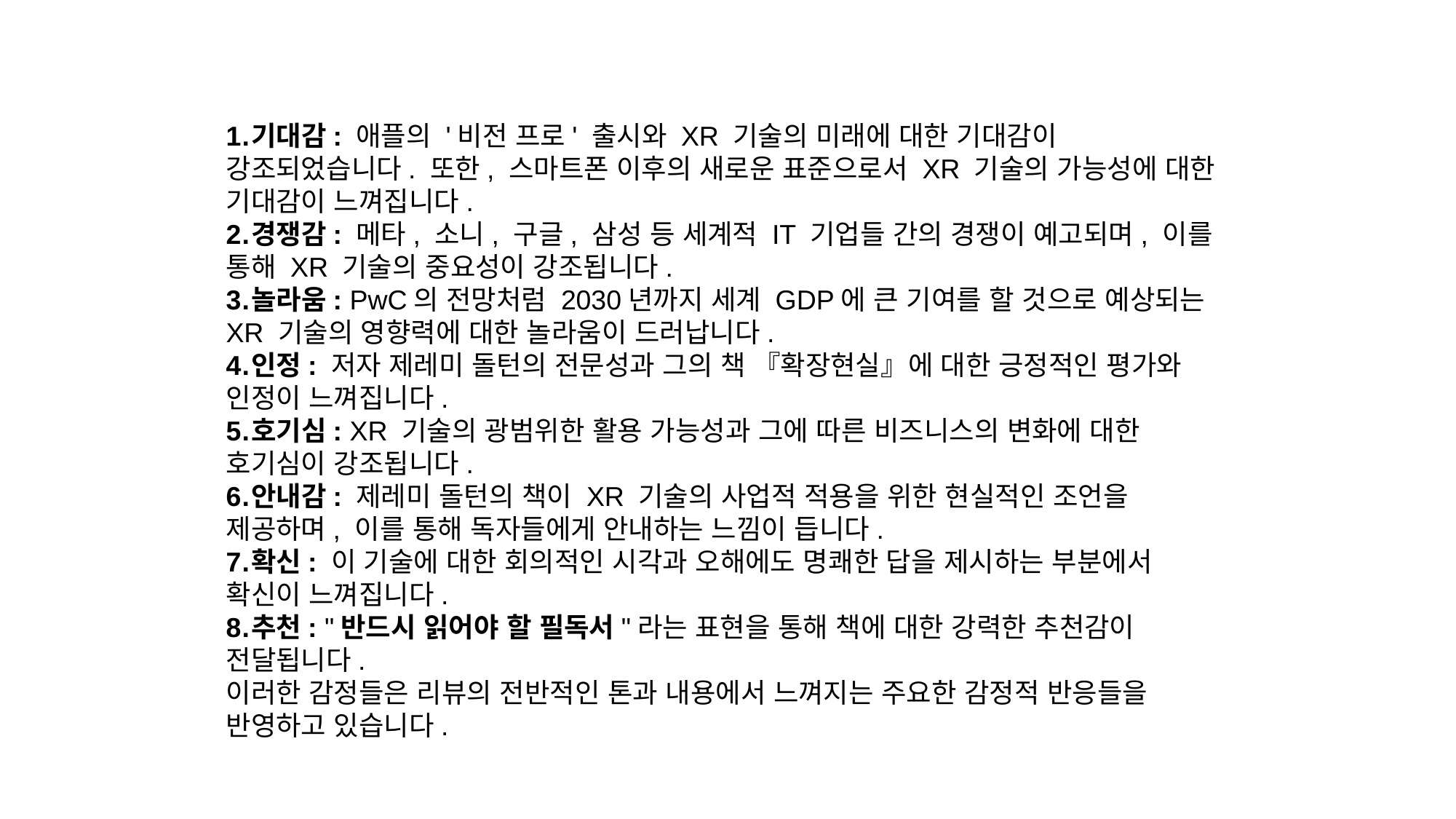

기대감: 애플의 '비전 프로' 출시와 XR 기술의 미래에 대한 기대감이 강조되었습니다. 또한, 스마트폰 이후의 새로운 표준으로서 XR 기술의 가능성에 대한 기대감이 느껴집니다.
경쟁감: 메타, 소니, 구글, 삼성 등 세계적 IT 기업들 간의 경쟁이 예고되며, 이를 통해 XR 기술의 중요성이 강조됩니다.
놀라움: PwC의 전망처럼 2030년까지 세계 GDP에 큰 기여를 할 것으로 예상되는 XR 기술의 영향력에 대한 놀라움이 드러납니다.
인정: 저자 제레미 돌턴의 전문성과 그의 책 『확장현실』에 대한 긍정적인 평가와 인정이 느껴집니다.
호기심: XR 기술의 광범위한 활용 가능성과 그에 따른 비즈니스의 변화에 대한 호기심이 강조됩니다.
안내감: 제레미 돌턴의 책이 XR 기술의 사업적 적용을 위한 현실적인 조언을 제공하며, 이를 통해 독자들에게 안내하는 느낌이 듭니다.
확신: 이 기술에 대한 회의적인 시각과 오해에도 명쾌한 답을 제시하는 부분에서 확신이 느껴집니다.
추천: "반드시 읽어야 할 필독서"라는 표현을 통해 책에 대한 강력한 추천감이 전달됩니다.
이러한 감정들은 리뷰의 전반적인 톤과 내용에서 느껴지는 주요한 감정적 반응들을 반영하고 있습니다.